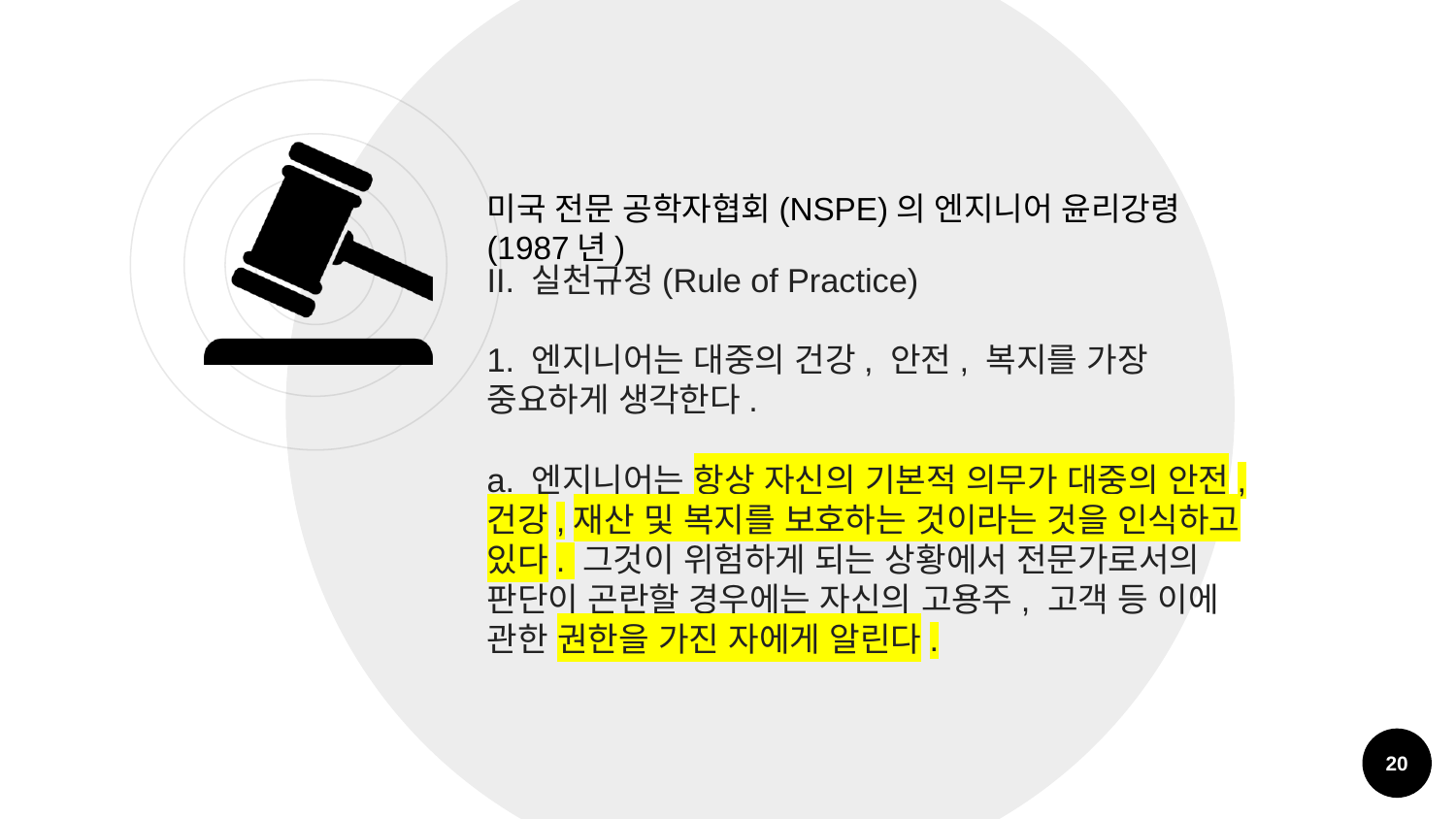

미국 전문 공학자협회(NSPE)의 엔지니어 윤리강령 (1987년)
II. 실천규정(Rule of Practice) 
1. 엔지니어는 대중의 건강, 안전, 복지를 가장 중요하게 생각한다.
a. 엔지니어는 항상 자신의 기본적 의무가 대중의 안전, 건강,재산 및 복지를 보호하는 것이라는 것을 인식하고 있다. 그것이 위험하게 되는 상황에서 전문가로서의 판단이 곤란할 경우에는 자신의 고용주, 고객 등 이에 관한 권한을 가진 자에게 알린다.
20